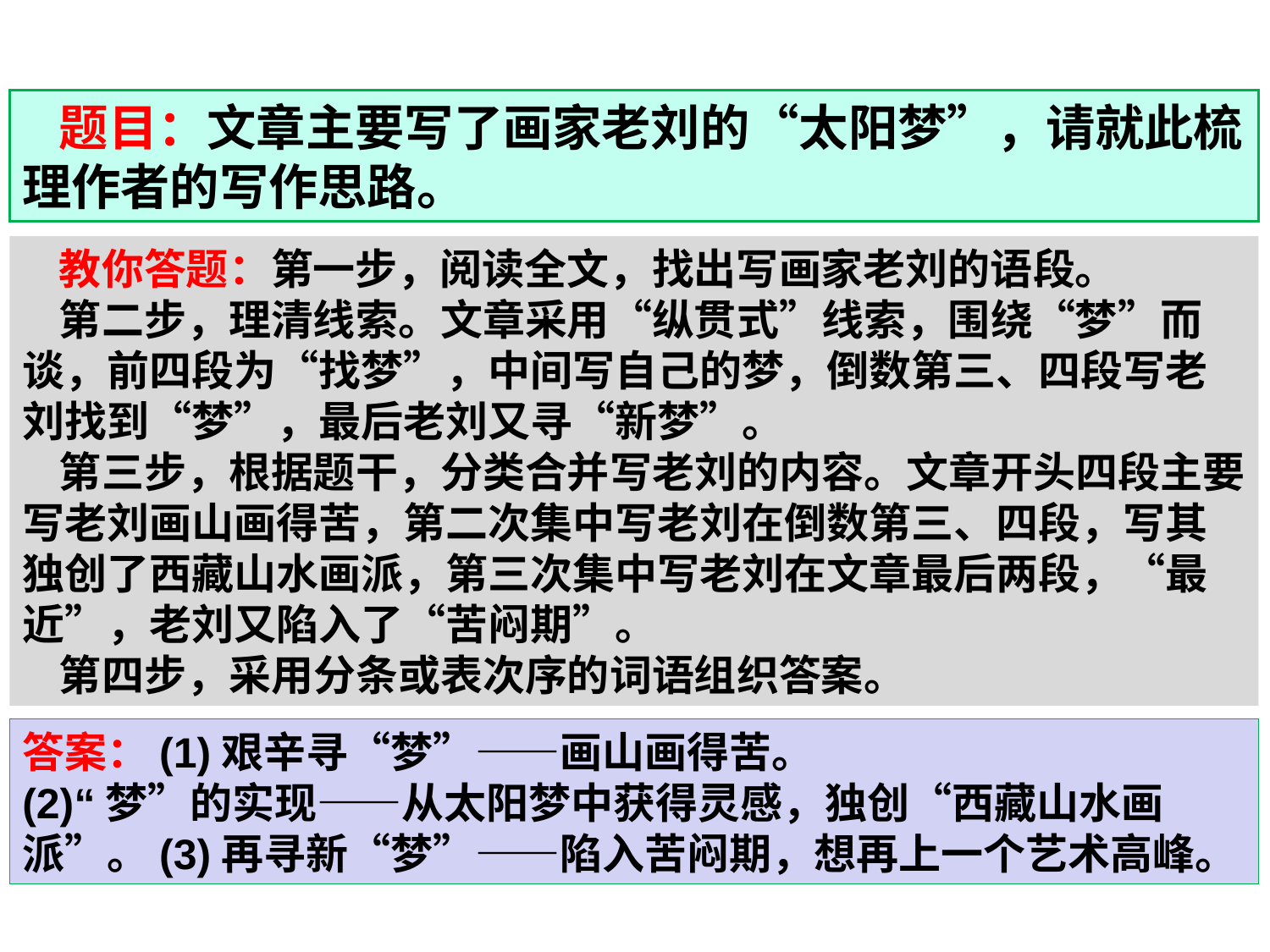

题目：文章主要写了画家老刘的“太阳梦”，请就此梳理作者的写作思路。
教你答题：第一步，阅读全文，找出写画家老刘的语段。
第二步，理清线索。文章采用“纵贯式”线索，围绕“梦”而谈，前四段为“找梦”，中间写自己的梦，倒数第三、四段写老刘找到“梦”，最后老刘又寻“新梦”。
第三步，根据题干，分类合并写老刘的内容。文章开头四段主要写老刘画山画得苦，第二次集中写老刘在倒数第三、四段，写其独创了西藏山水画派，第三次集中写老刘在文章最后两段，“最近”，老刘又陷入了“苦闷期”。
第四步，采用分条或表次序的词语组织答案。
答案：(1)艰辛寻“梦”——画山画得苦。
(2)“梦”的实现——从太阳梦中获得灵感，独创“西藏山水画派”。(3)再寻新“梦”——陷入苦闷期，想再上一个艺术高峰。